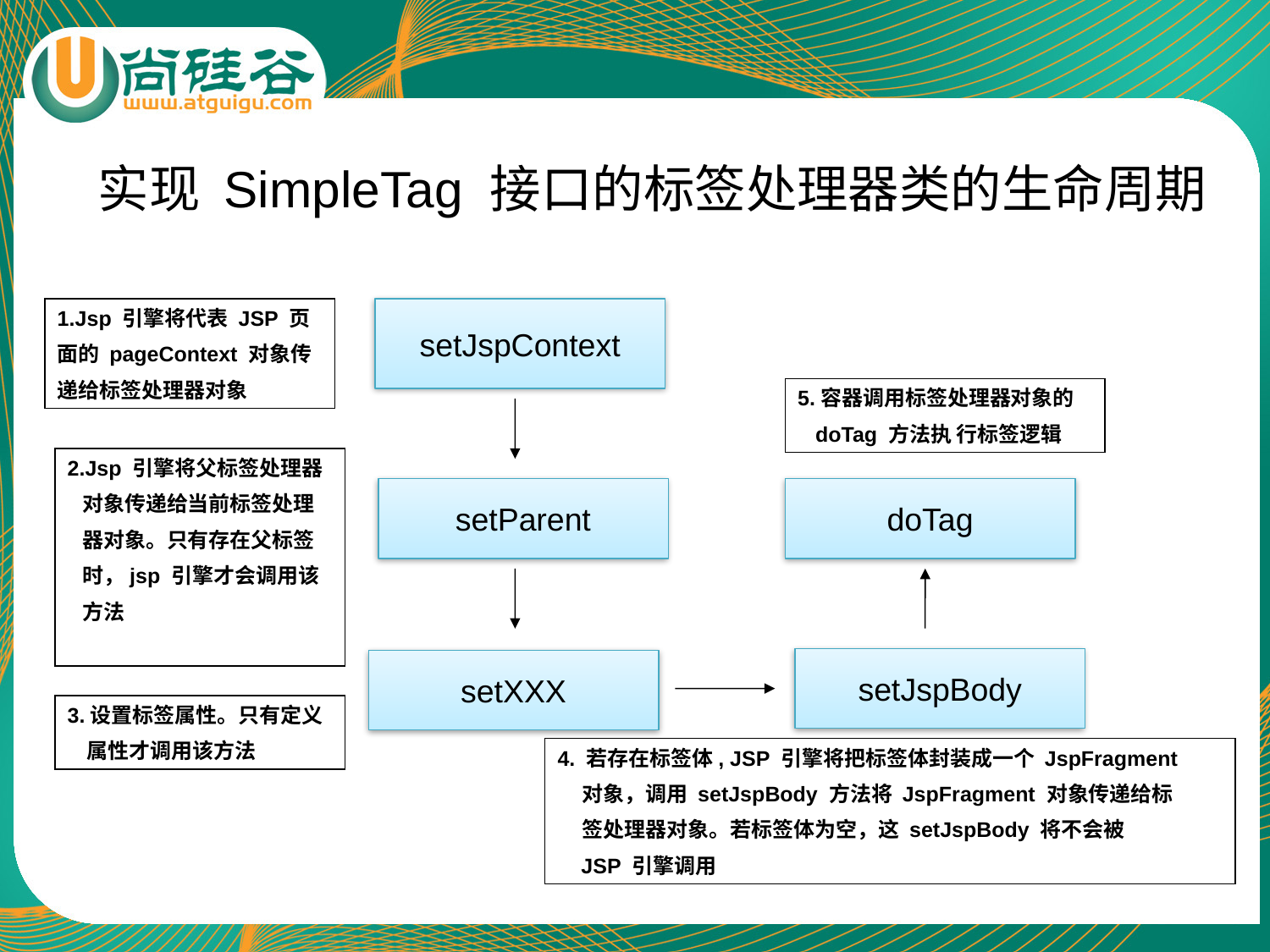

# 实现 SimpleTag 接口的标签处理器类的生命周期
1.Jsp 引擎将代表 JSP 页
面的 pageContext 对象传
递给标签处理器对象
setJspContext
5.容器调用标签处理器对象的
   doTag 方法执 行标签逻辑

2.Jsp 引擎将父标签处理器
  对象传递给当前标签处理
  器对象。只有存在父标签
  时，jsp 引擎才会调用该
  方法

setParent
doTag

setJspBody
setXXX

3.设置标签属性。只有定义
   属性才调用该方法
4. 若存在标签体, JSP 引擎将把标签体封装成一个 JspFragment
    对象，调用 setJspBody 方法将 JspFragment 对象传递给标
    签处理器对象。若标签体为空，这 setJspBody 将不会被
    JSP 引擎调用